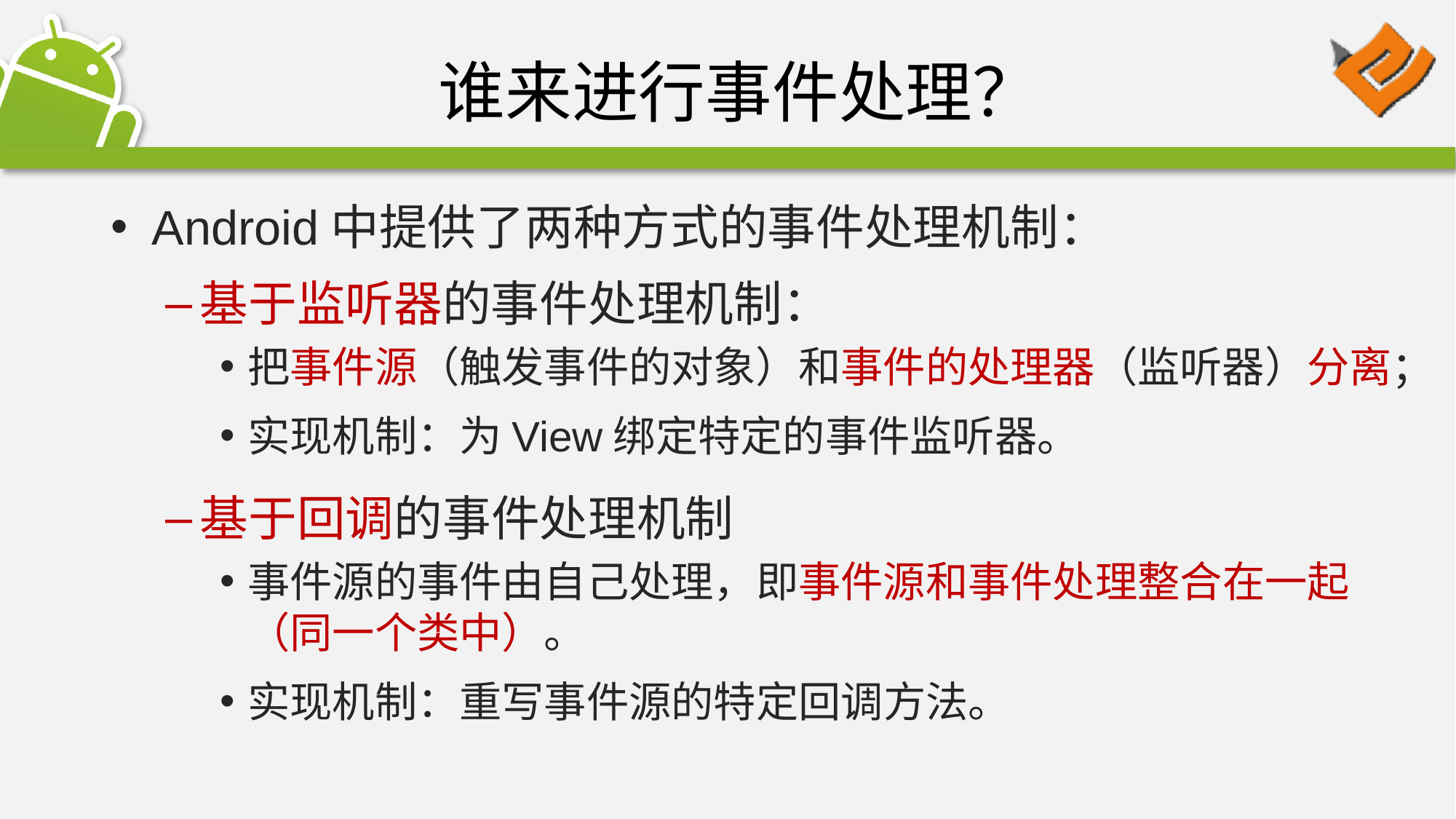

# 谁来进行事件处理？
Android中提供了两种方式的事件处理机制：
基于监听器的事件处理机制：
把事件源（触发事件的对象）和事件的处理器（监听器）分离；
实现机制：为View绑定特定的事件监听器。
基于回调的事件处理机制
事件源的事件由自己处理，即事件源和事件处理整合在一起（同一个类中）。
实现机制：重写事件源的特定回调方法。